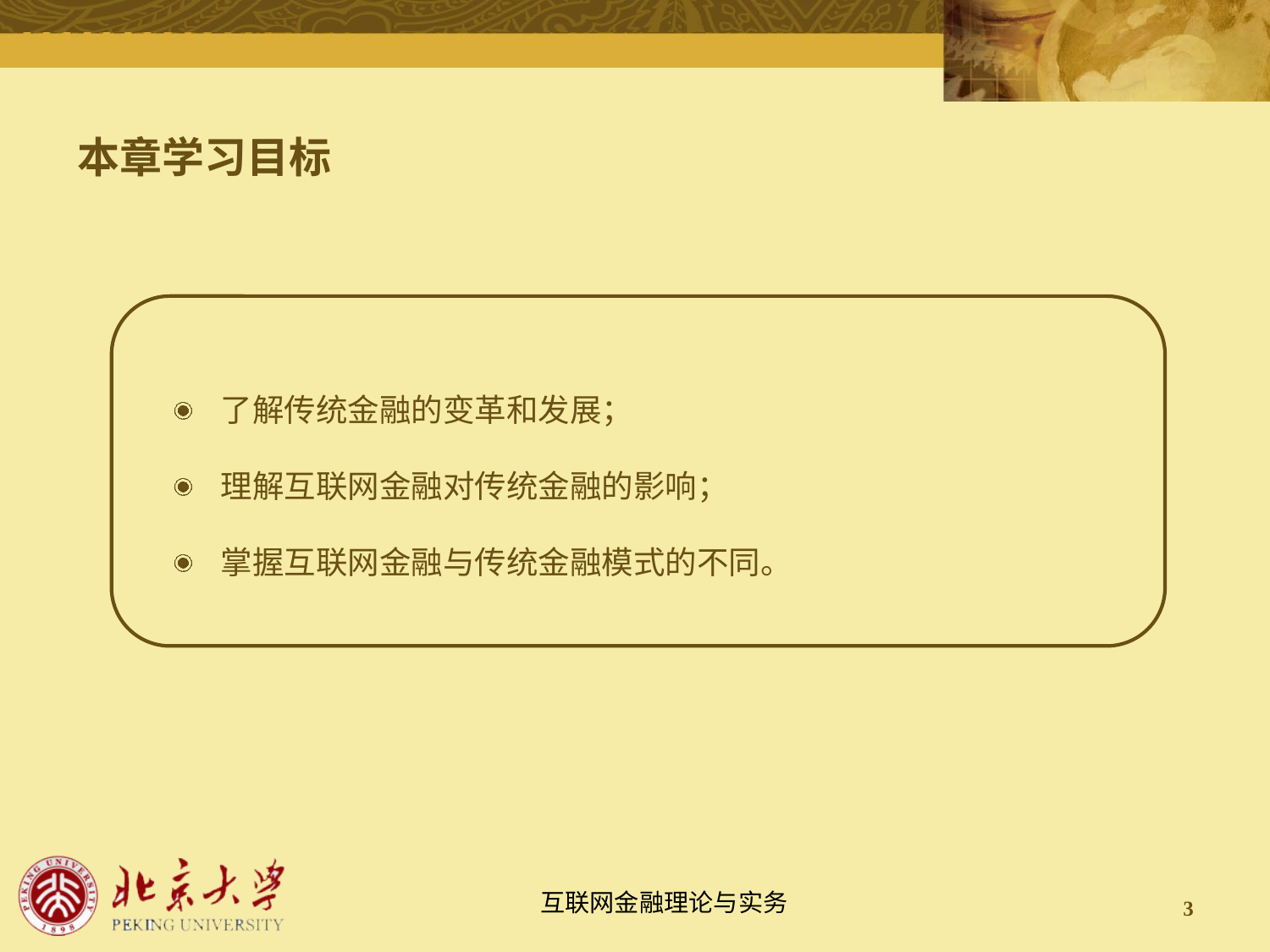

# 本章学习目标

 了解传统金融的变革和发展；
 理解互联网金融对传统金融的影响；
 掌握互联网金融与传统金融模式的不同。
3